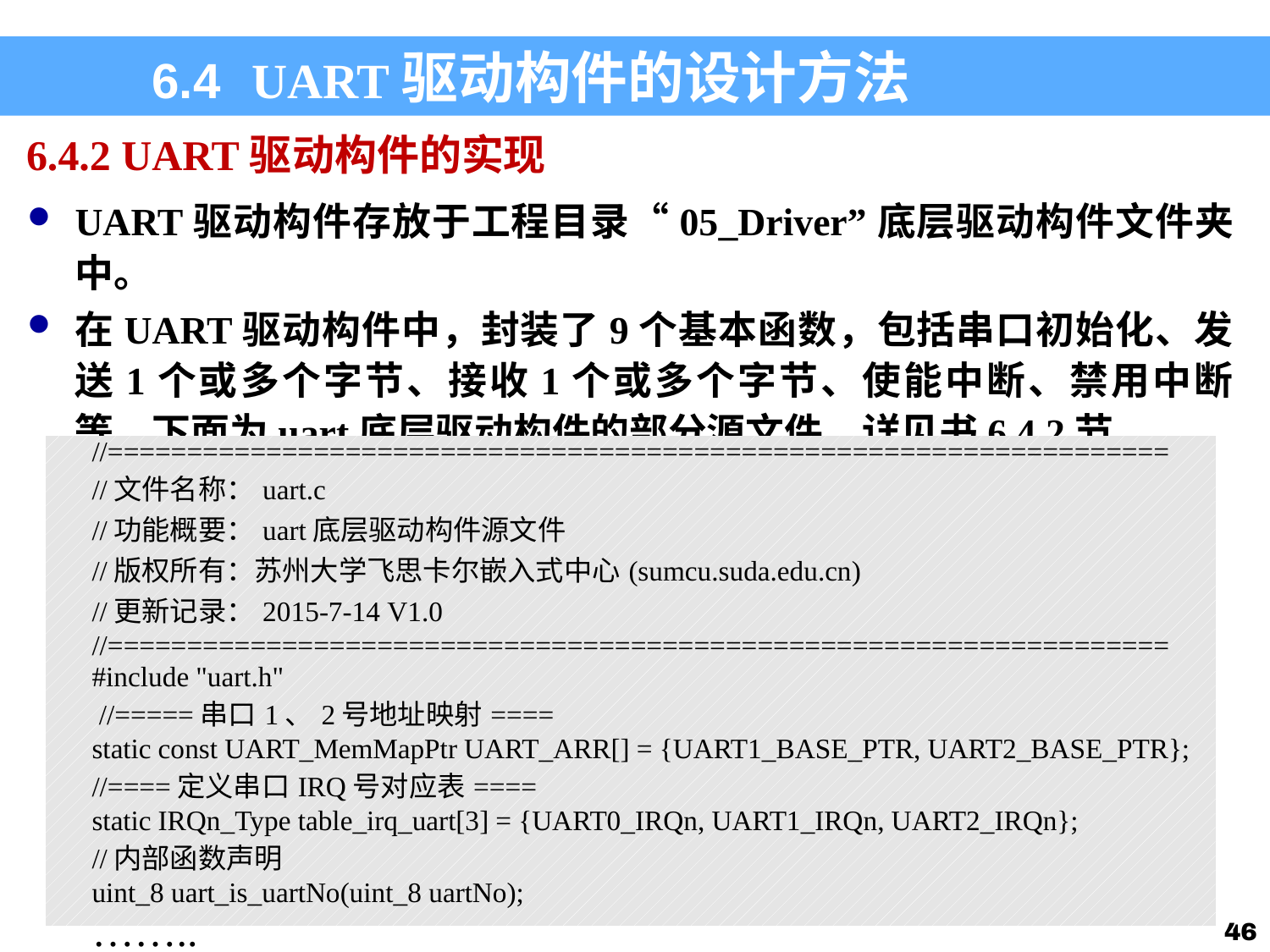

6.4  UART驱动构件的设计方法
6.4.2 UART驱动构件的实现
UART驱动构件存放于工程目录“05_Driver”底层驱动构件文件夹中。
在UART驱动构件中，封装了9个基本函数，包括串口初始化、发送1个或多个字节、接收1个或多个字节、使能中断、禁用中断等。下面为uart底层驱动构件的部分源文件，详见书6.4.2节。
| //=================================================================== //文件名称：uart.c //功能概要：uart底层驱动构件源文件 //版权所有：苏州大学飞思卡尔嵌入式中心(sumcu.suda.edu.cn) //更新记录：2015-7-14 V1.0 //=================================================================== #include "uart.h"  //=====串口1、2号地址映射==== static const UART\_MemMapPtr UART\_ARR[] = {UART1\_BASE\_PTR, UART2\_BASE\_PTR}; //====定义串口IRQ号对应表==== static IRQn\_Type table\_irq\_uart[3] = {UART0\_IRQn, UART1\_IRQn, UART2\_IRQn}; //内部函数声明 uint\_8 uart\_is\_uartNo(uint\_8 uartNo); …….. |
| --- |
46